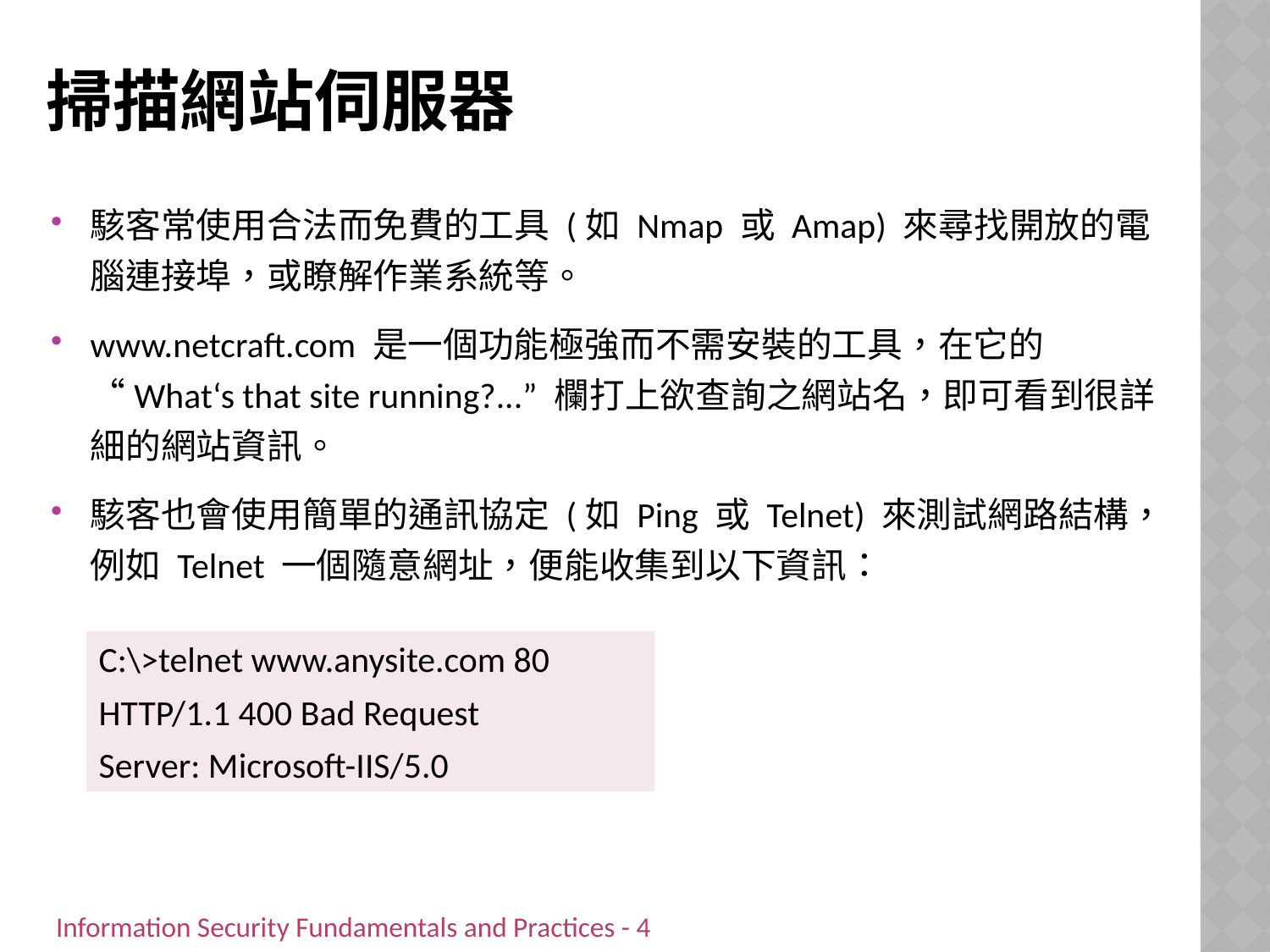

# 掃描網站伺服器
駭客常使用合法而免費的工具 (如 Nmap 或 Amap) 來尋找開放的電腦連接埠，或瞭解作業系統等。
www.netcraft.com 是一個功能極強而不需安裝的工具，在它的 “What‘s that site running?...” 欄打上欲查詢之網站名，即可看到很詳細的網站資訊。
駭客也會使用簡單的通訊協定 (如 Ping 或 Telnet) 來測試網路結構，例如 Telnet 一個隨意網址，便能收集到以下資訊：
C:\>telnet www.anysite.com 80
HTTP/1.1 400 Bad Request
Server: Microsoft-IIS/5.0